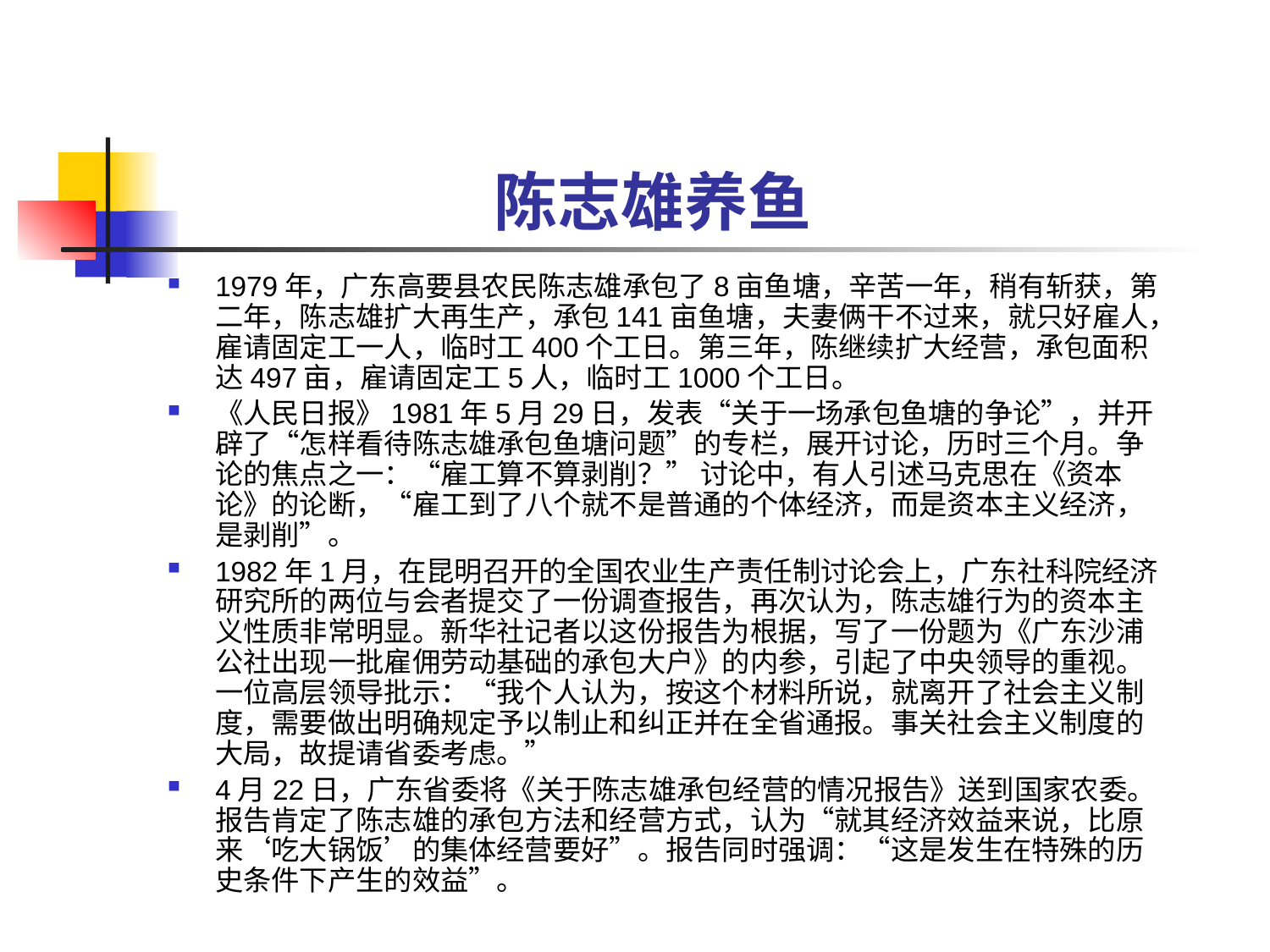

# 陈志雄养鱼
1979年，广东高要县农民陈志雄承包了8亩鱼塘，辛苦一年，稍有斩获，第二年，陈志雄扩大再生产，承包141亩鱼塘，夫妻俩干不过来，就只好雇人，雇请固定工一人，临时工400个工日。第三年，陈继续扩大经营，承包面积达497亩，雇请固定工5人，临时工1000个工日。
《人民日报》1981年5月29日，发表“关于一场承包鱼塘的争论”，并开辟了“怎样看待陈志雄承包鱼塘问题”的专栏，展开讨论，历时三个月。争论的焦点之一：“雇工算不算剥削？” 讨论中，有人引述马克思在《资本论》的论断，“雇工到了八个就不是普通的个体经济，而是资本主义经济，是剥削”。
1982年1月，在昆明召开的全国农业生产责任制讨论会上，广东社科院经济研究所的两位与会者提交了一份调查报告，再次认为，陈志雄行为的资本主义性质非常明显。新华社记者以这份报告为根据，写了一份题为《广东沙浦公社出现一批雇佣劳动基础的承包大户》的内参，引起了中央领导的重视。一位高层领导批示：“我个人认为，按这个材料所说，就离开了社会主义制度，需要做出明确规定予以制止和纠正并在全省通报。事关社会主义制度的大局，故提请省委考虑。”
4月22日，广东省委将《关于陈志雄承包经营的情况报告》送到国家农委。报告肯定了陈志雄的承包方法和经营方式，认为“就其经济效益来说，比原来‘吃大锅饭’的集体经营要好”。报告同时强调：“这是发生在特殊的历史条件下产生的效益”。